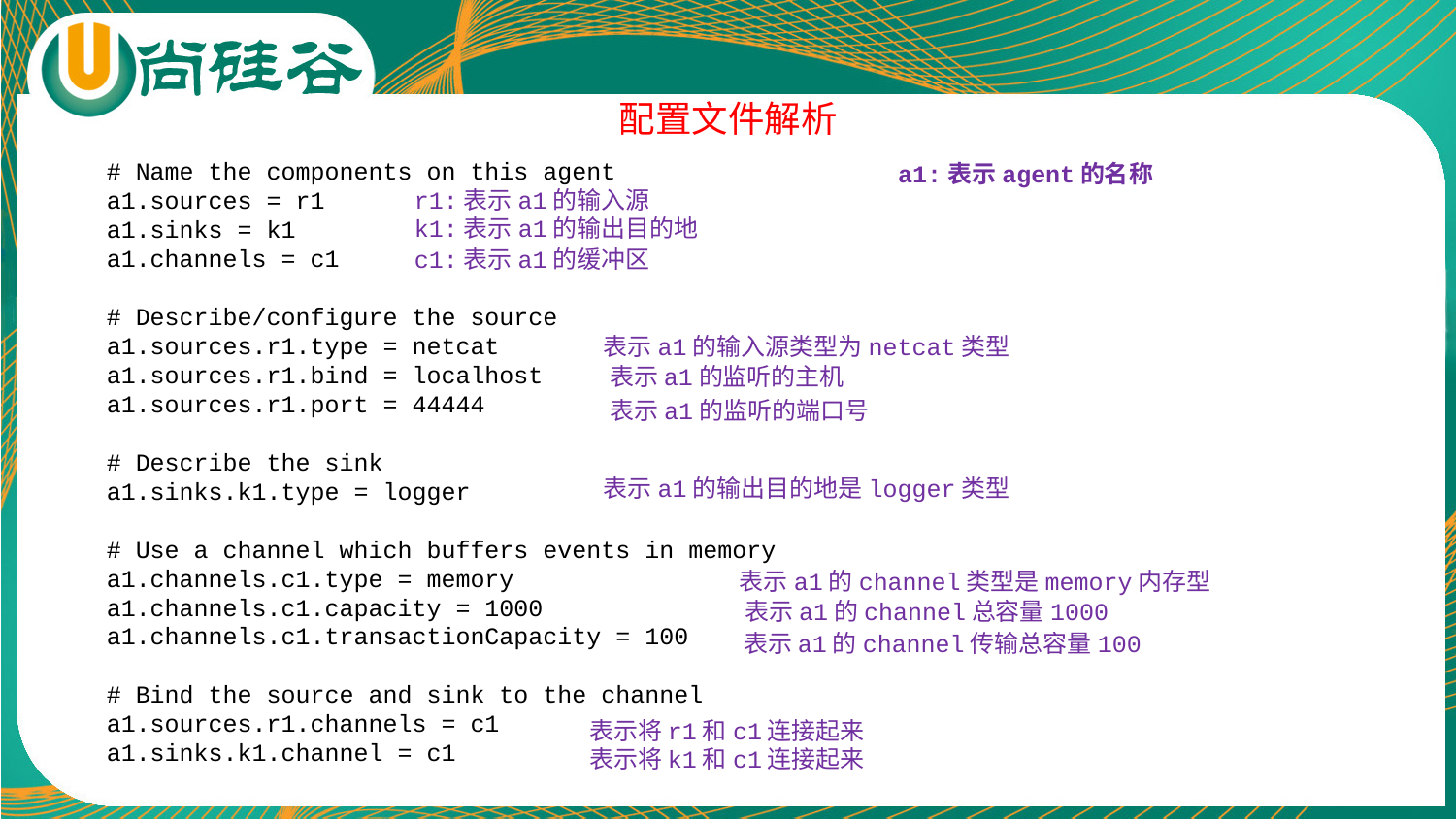

配置文件解析
# Name the components on this agent
a1.sources = r1
a1.sinks = k1
a1.channels = c1

# Describe/configure the source
a1.sources.r1.type = netcat
a1.sources.r1.bind = localhost
a1.sources.r1.port = 44444

# Describe the sink
a1.sinks.k1.type = logger

# Use a channel which buffers events in memory
a1.channels.c1.type = memory
a1.channels.c1.capacity = 1000
a1.channels.c1.transactionCapacity = 100

# Bind the source and sink to the channel
a1.sources.r1.channels = c1
a1.sinks.k1.channel = c1
a1:表示agent的名称
r1:表示a1的输入源
k1:表示a1的输出目的地
c1:表示a1的缓冲区
表示a1的输入源类型为netcat类型
表示a1的监听的主机
表示a1的监听的端口号
表示a1的输出目的地是logger类型
表示a1的channel类型是memory内存型
表示a1的channel总容量1000
表示a1的channel传输总容量100
表示将r1和c1连接起来
表示将k1和c1连接起来